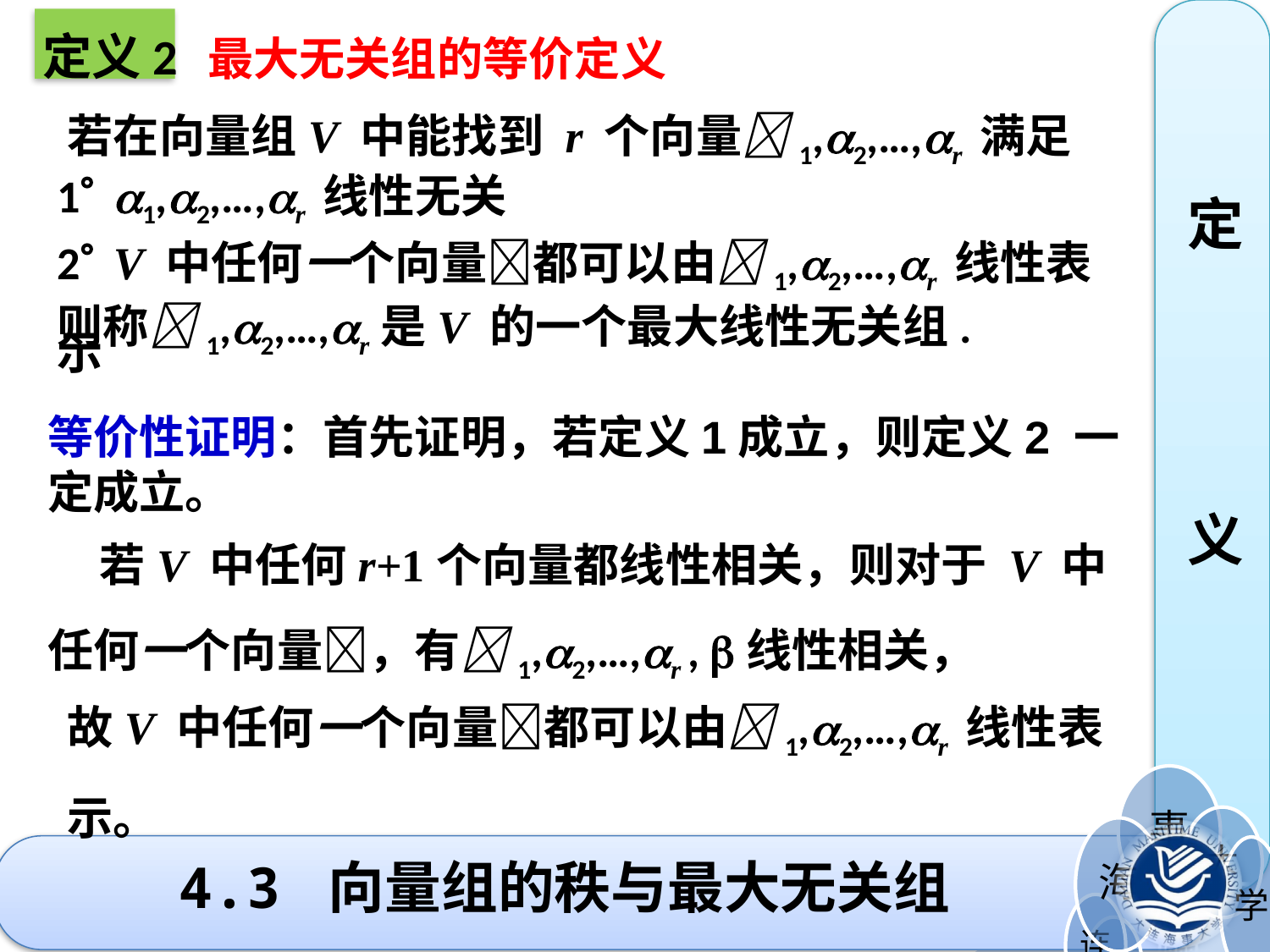

定义2
最大无关组的等价定义

定

义
若在向量组V 中能找到 r 个向量α1,α2,…,αr 满足
1°  α1,α2,…,αr 线性无关
2°  V 中任何一个向量β都可以由α1,α2,…,αr 线性表示
则称α1,α2,…,αr是V 的一个最大线性无关组.
等价性证明：首先证明，若定义1成立，则定义2 一定成立。
    若V 中任何r+1个向量都线性相关，则对于 V 中任何一个向量β，有α1,α2,…,αr , β线性相关，
故V 中任何一个向量β都可以由α1,α2,…,αr 线性表示。
# 4.3 向量组的秩与最大无关组